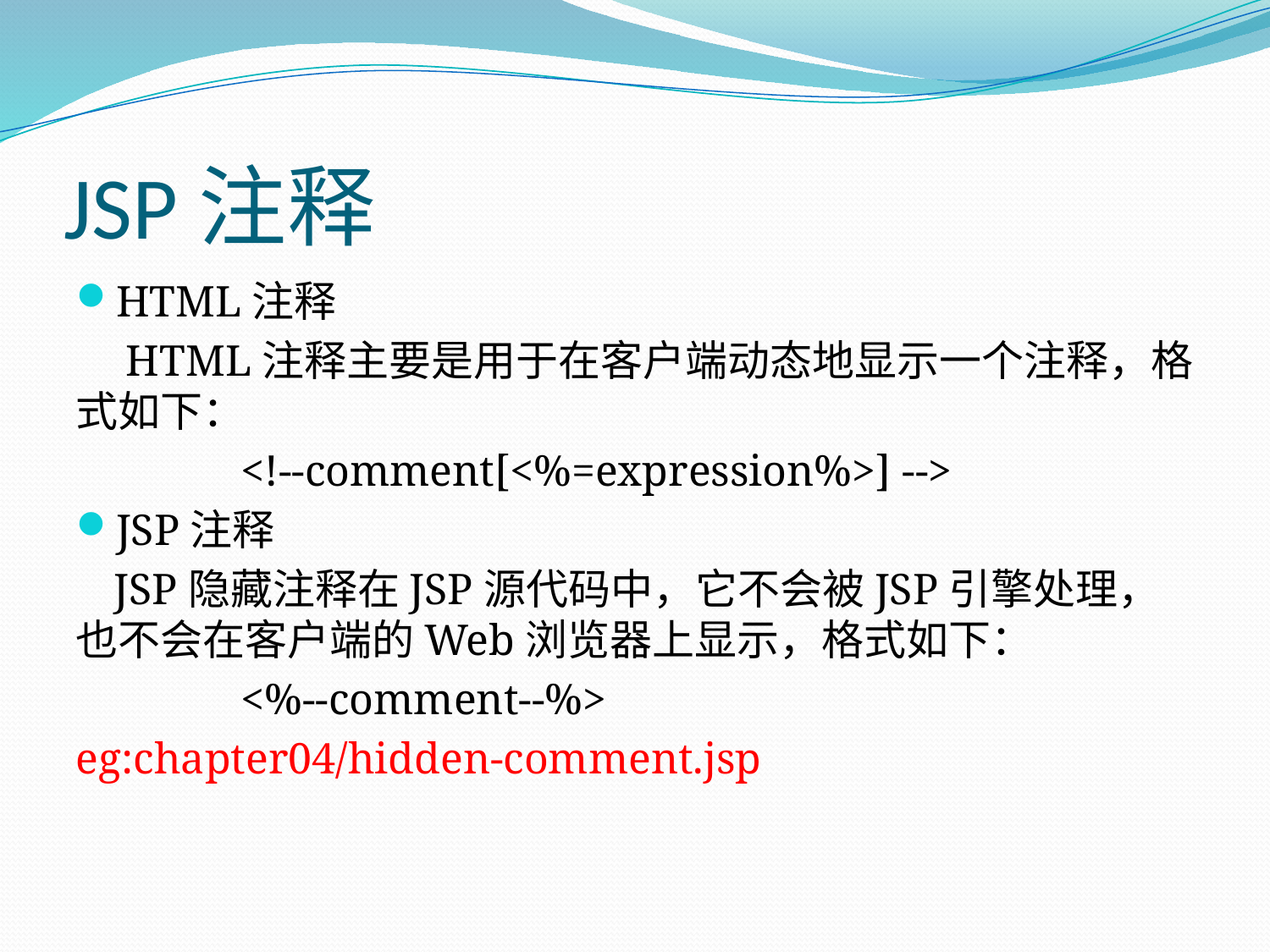

# JSP注释
HTML注释
HTML注释主要是用于在客户端动态地显示一个注释，格式如下：
		<!--comment[<%=expression%>] -->
JSP注释
JSP隐藏注释在JSP源代码中，它不会被JSP引擎处理，也不会在客户端的Web浏览器上显示，格式如下：
		<%--comment--%>
eg:chapter04/hidden-comment.jsp